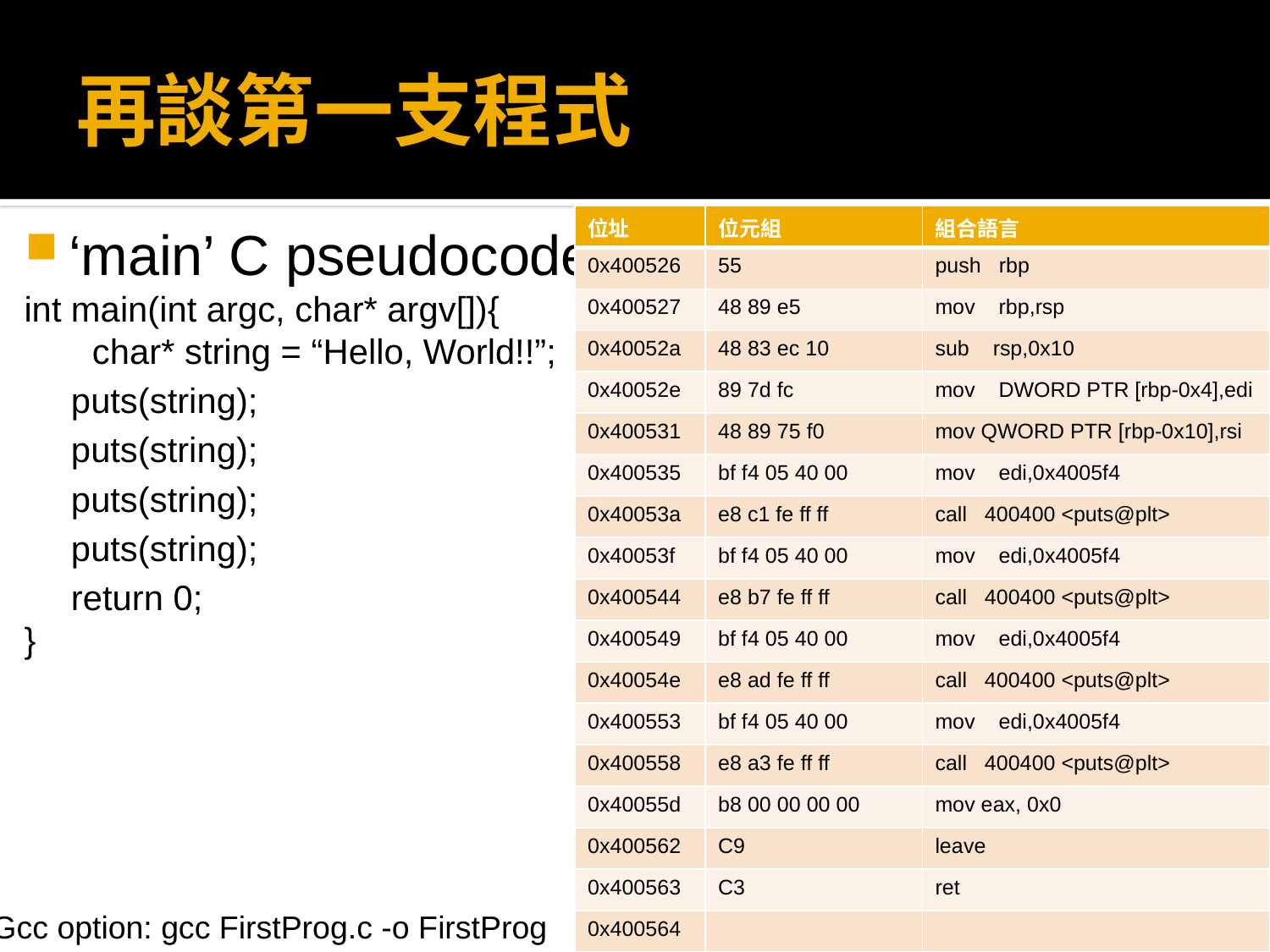

# 再談第一支程式
‘main’ C pseudocode
int main(int argc, char* argv[]){
       char* string = “Hello, World!!”;
puts(string);
puts(string);
puts(string);
puts(string);
return 0;
}

| 位址 | 位元組 | 組合語言 |
| --- | --- | --- |
| 0x400526 | 55 | push rbp |
| 0x400527 | 48 89 e5 | mov rbp,rsp |
| 0x40052a | 48 83 ec 10 | sub rsp,0x10 |
| 0x40052e | 89 7d fc | mov DWORD PTR [rbp-0x4],edi |
| 0x400531 | 48 89 75 f0 | mov QWORD PTR [rbp-0x10],rsi |
| 0x400535 | bf f4 05 40 00 | mov edi,0x4005f4 |
| 0x40053a | e8 c1 fe ff ff | call 400400 <puts@plt> |
| 0x40053f | bf f4 05 40 00 | mov edi,0x4005f4 |
| 0x400544 | e8 b7 fe ff ff | call 400400 <puts@plt> |
| 0x400549 | bf f4 05 40 00 | mov edi,0x4005f4 |
| 0x40054e | e8 ad fe ff ff | call 400400 <puts@plt> |
| 0x400553 | bf f4 05 40 00 | mov edi,0x4005f4 |
| 0x400558 | e8 a3 fe ff ff | call 400400 <puts@plt> |
| 0x40055d | b8 00 00 00 00 | mov eax, 0x0 |
| 0x400562 | C9 | leave |
| 0x400563 | C3 | ret |
| 0x400564 |  |  |
Gcc option: gcc FirstProg.c -o FirstProg